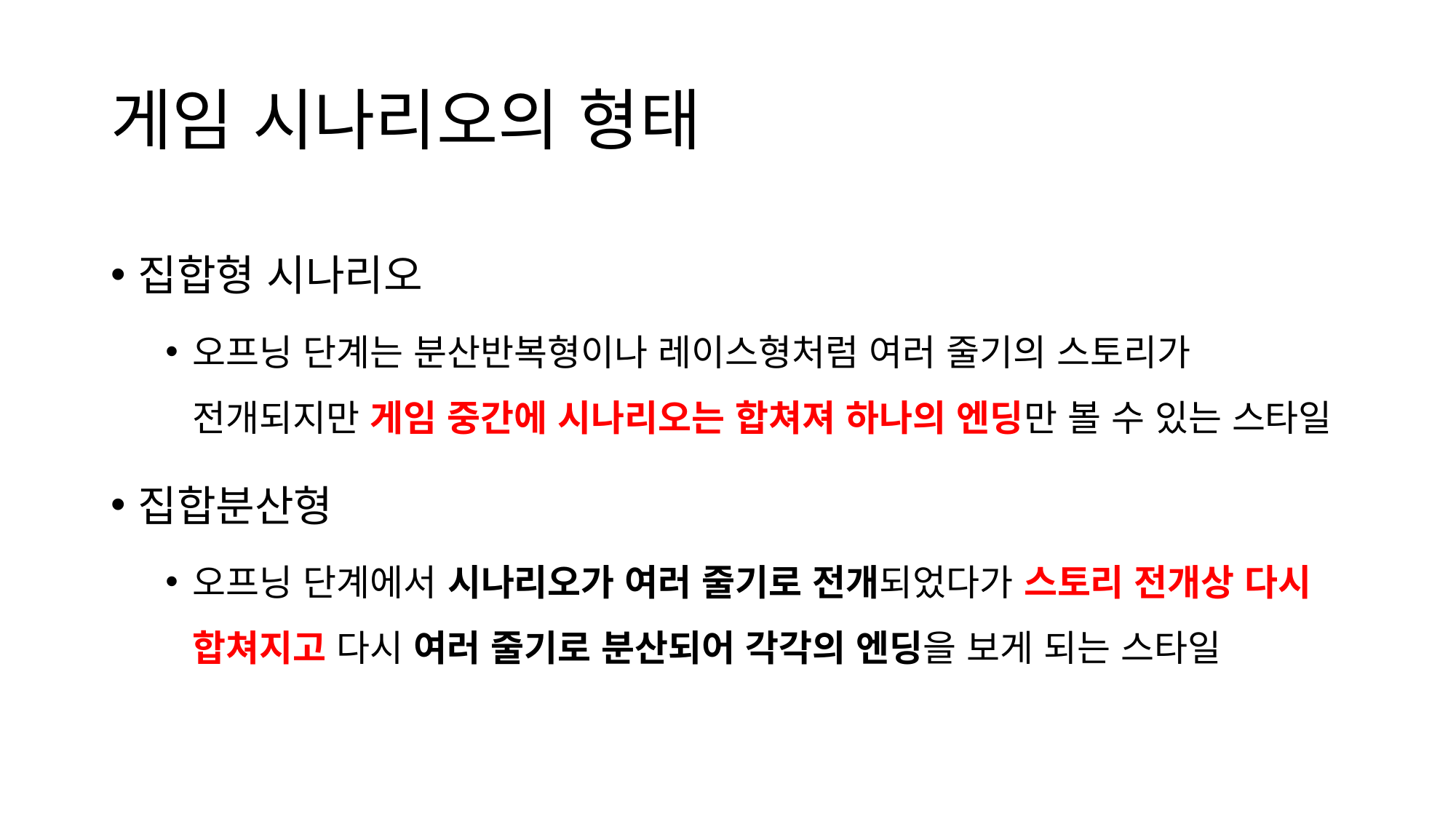

# 게임 시나리오의 형태
집합형 시나리오
오프닝 단계는 분산반복형이나 레이스형처럼 여러 줄기의 스토리가 전개되지만 게임 중간에 시나리오는 합쳐져 하나의 엔딩만 볼 수 있는 스타일
집합분산형
오프닝 단계에서 시나리오가 여러 줄기로 전개되었다가 스토리 전개상 다시 합쳐지고 다시 여러 줄기로 분산되어 각각의 엔딩을 보게 되는 스타일